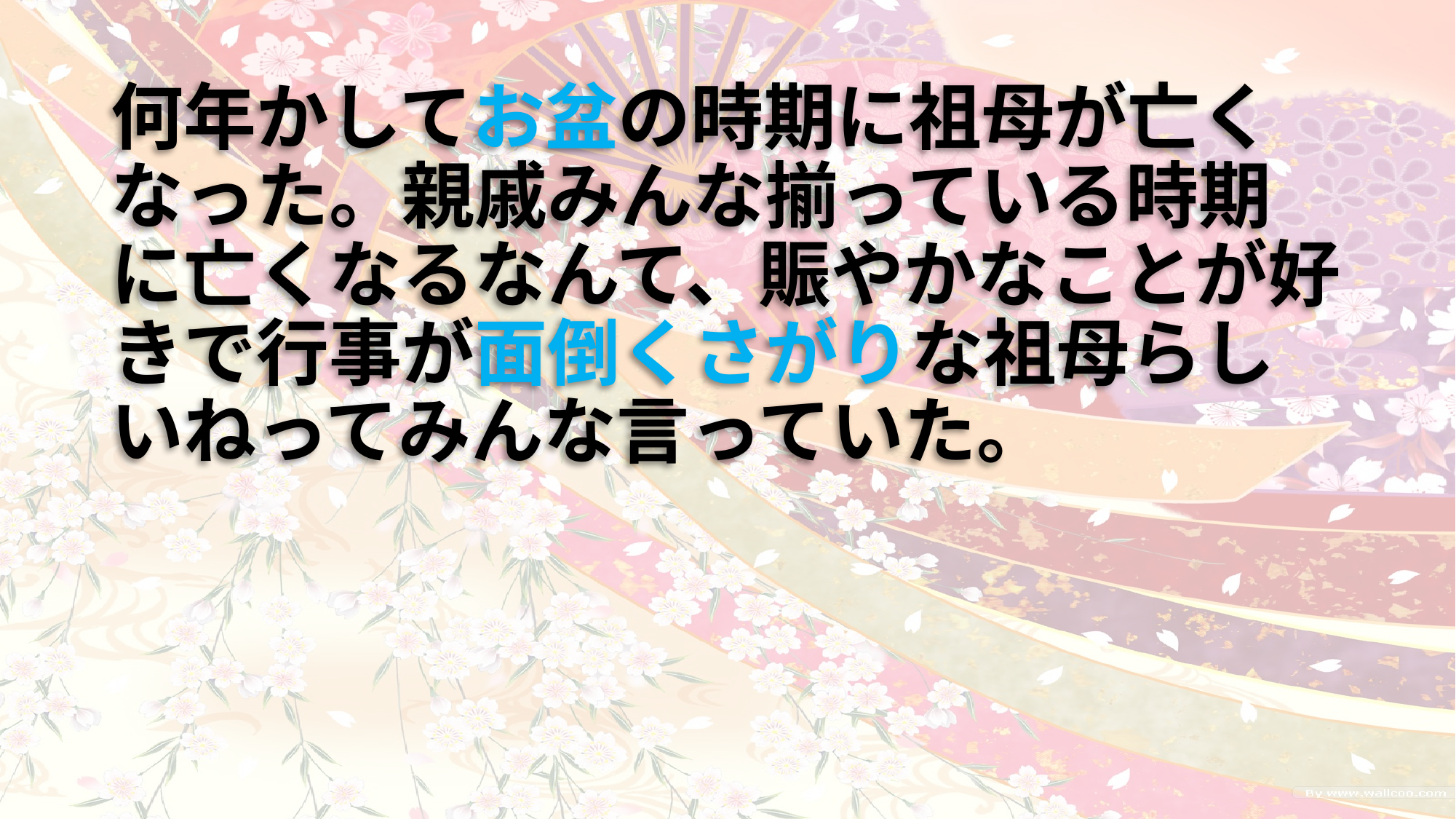

何年かしてお盆の時期に祖母が亡くなった。親戚みんな揃っている時期に亡くなるなんて、賑やかなことが好きで行事が面倒くさがりな祖母らしいねってみんな言っていた。